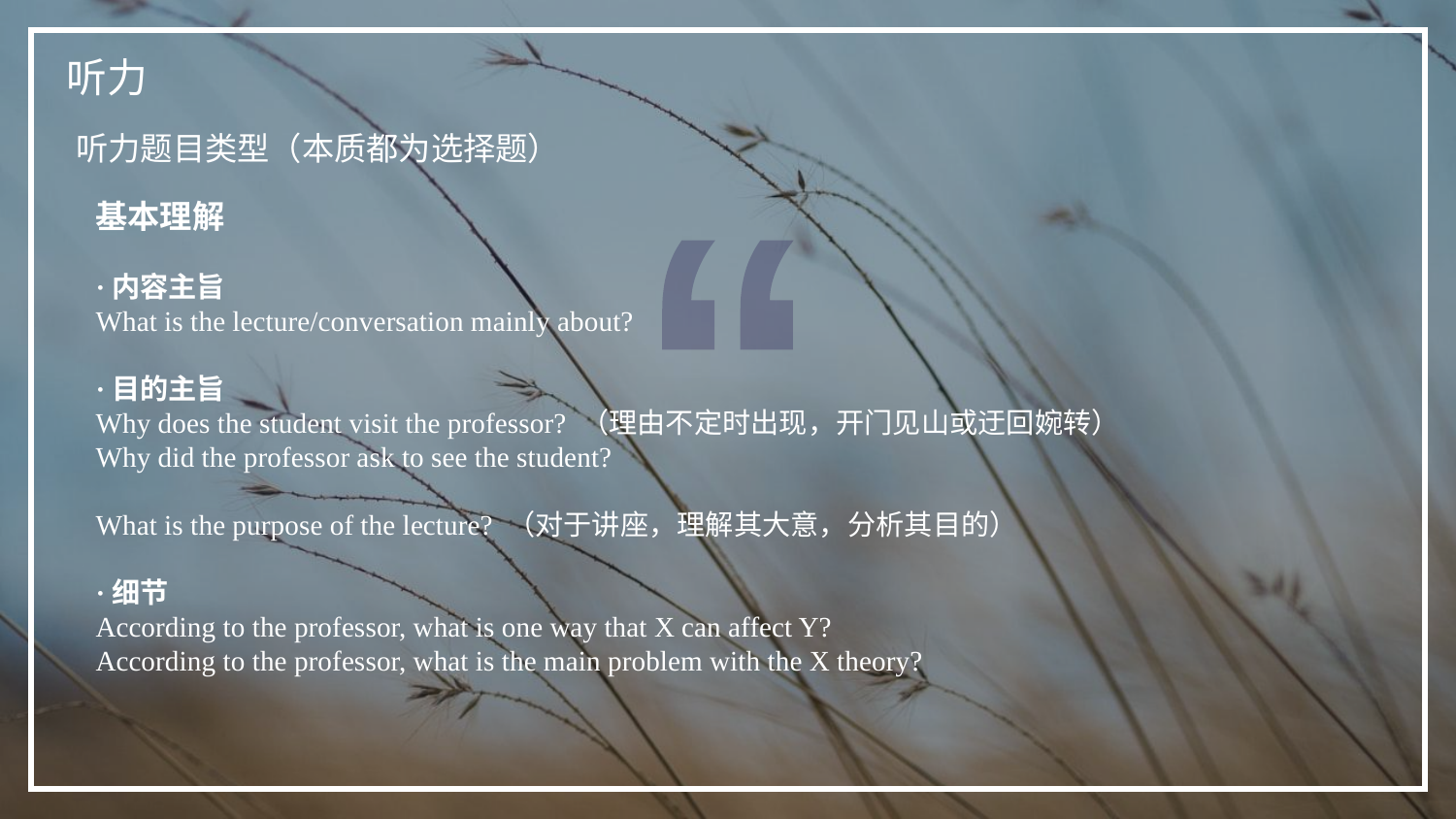

听力
听力题目类型（本质都为选择题）
基本理解

·内容主旨
What is the lecture/conversation mainly about?

·目的主旨
Why does the student visit the professor? （理由不定时出现，开门见山或迂回婉转）
Why did the professor ask to see the student?

What is the purpose of the lecture? （对于讲座，理解其大意，分析其目的）

·细节
According to the professor, what is one way that X can affect Y?
According to the professor, what is the main problem with the X theory?